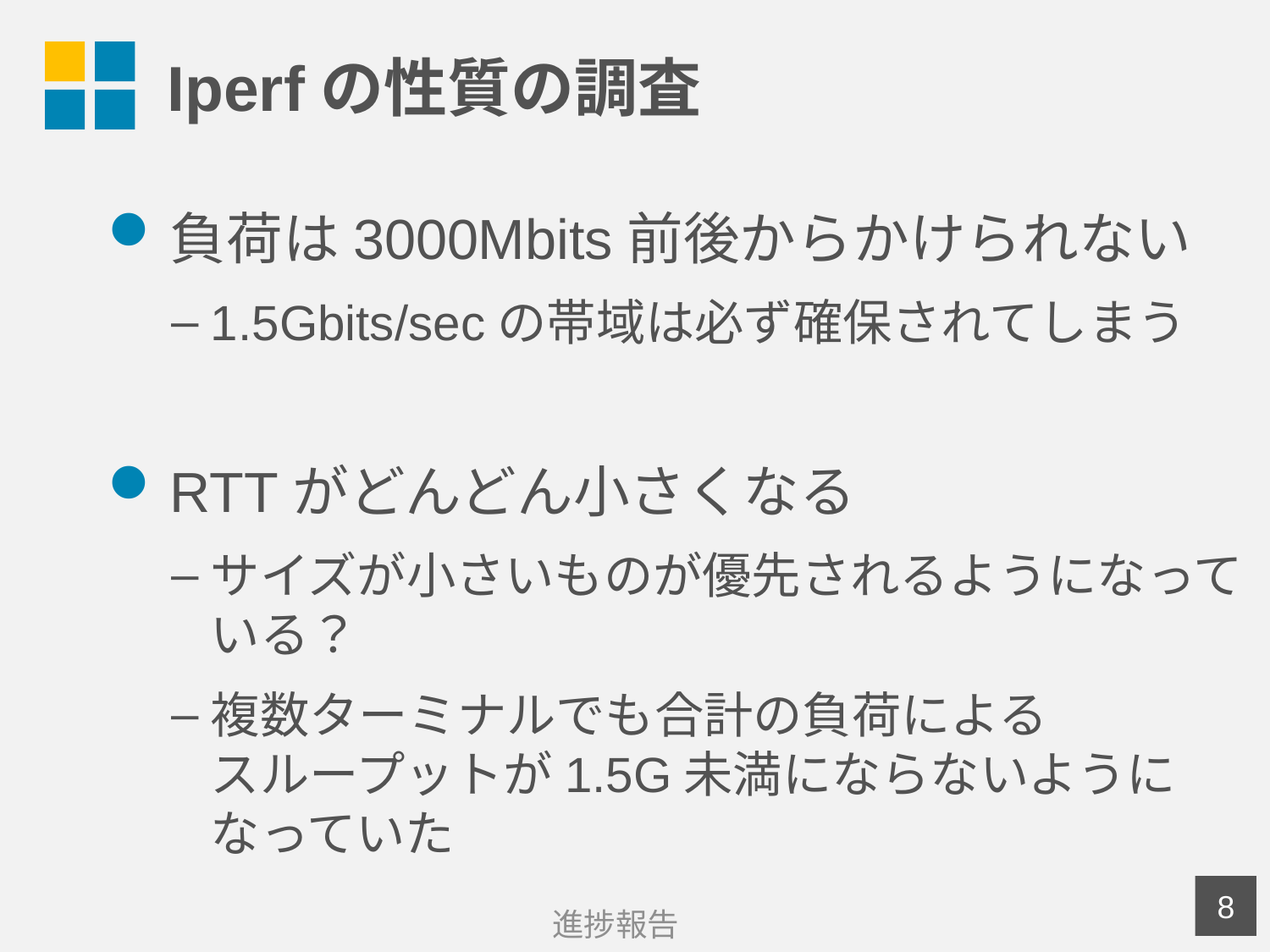

# Iperfの性質の調査
負荷は3000Mbits前後からかけられない
1.5Gbits/secの帯域は必ず確保されてしまう

RTTがどんどん小さくなる
サイズが小さいものが優先されるようになっている？
複数ターミナルでも合計の負荷による
スループットが1.5G未満にならないようになっていた
8
進捗報告